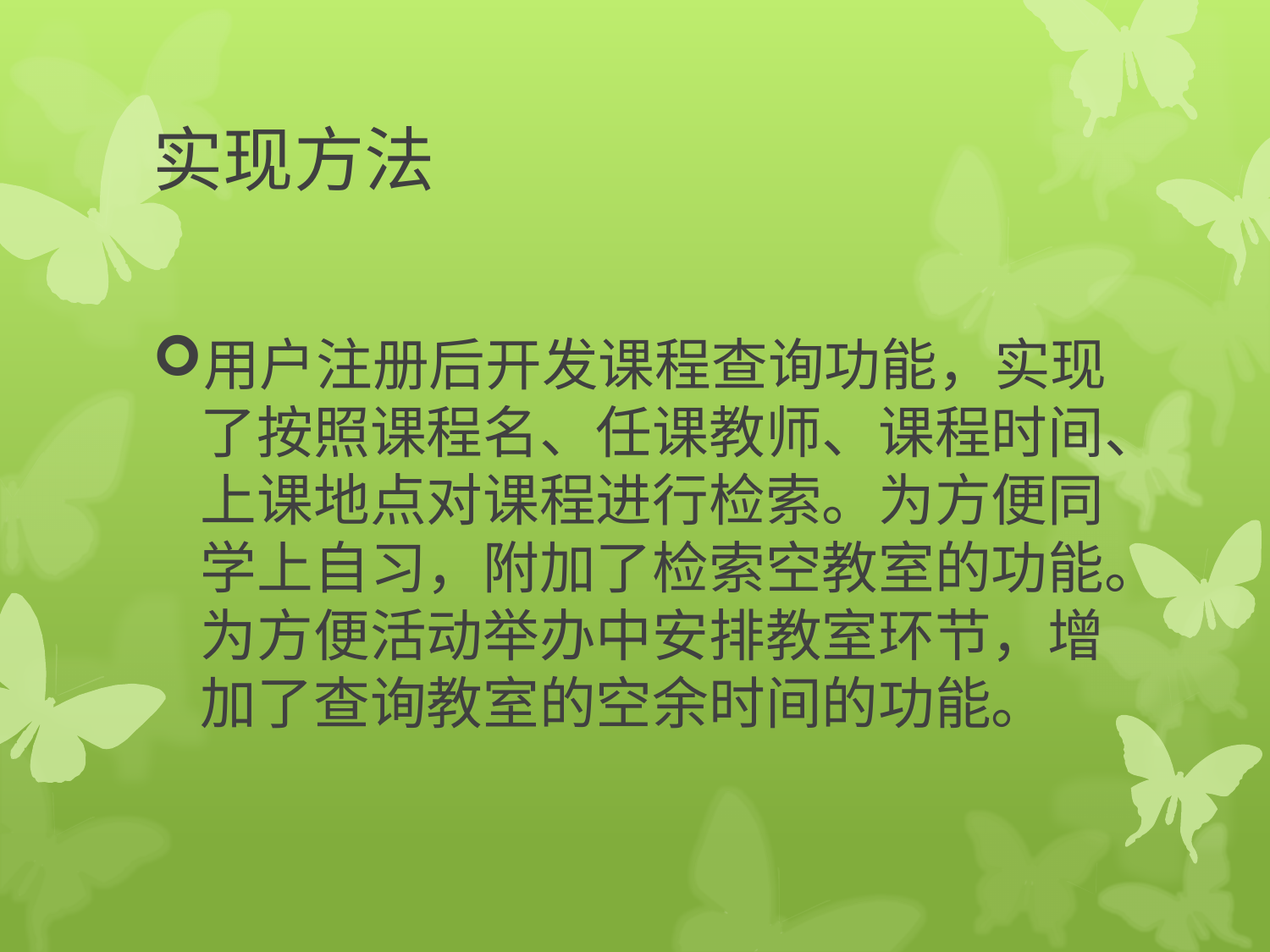

# 实现方法
用户注册后开发课程查询功能，实现了按照课程名、任课教师、课程时间、上课地点对课程进行检索。为方便同学上自习，附加了检索空教室的功能。为方便活动举办中安排教室环节，增加了查询教室的空余时间的功能。